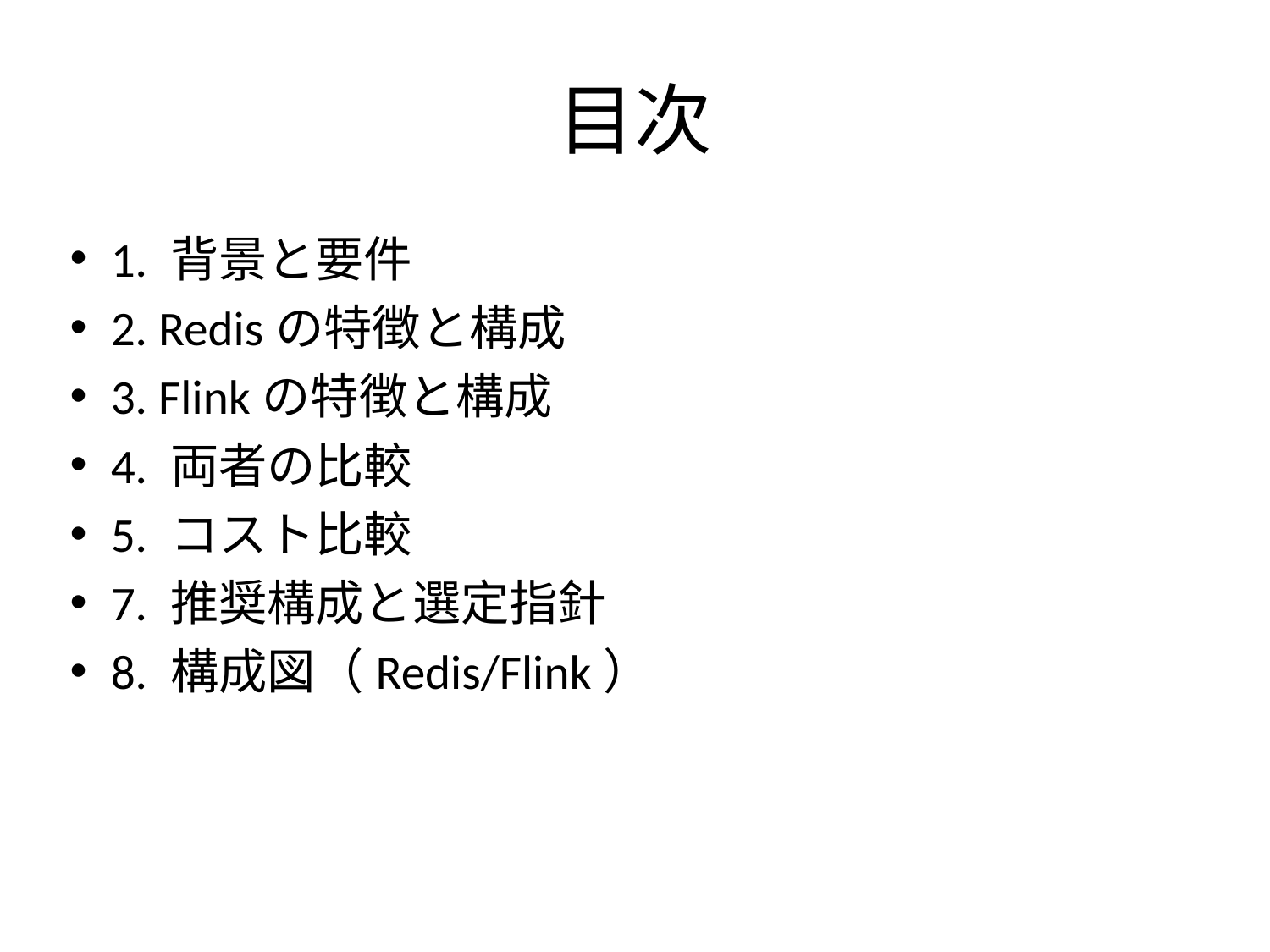

# 目次
1. 背景と要件
2. Redisの特徴と構成
3. Flinkの特徴と構成
4. 両者の比較
5. コスト比較
7. 推奨構成と選定指針
8. 構成図（Redis/Flink）